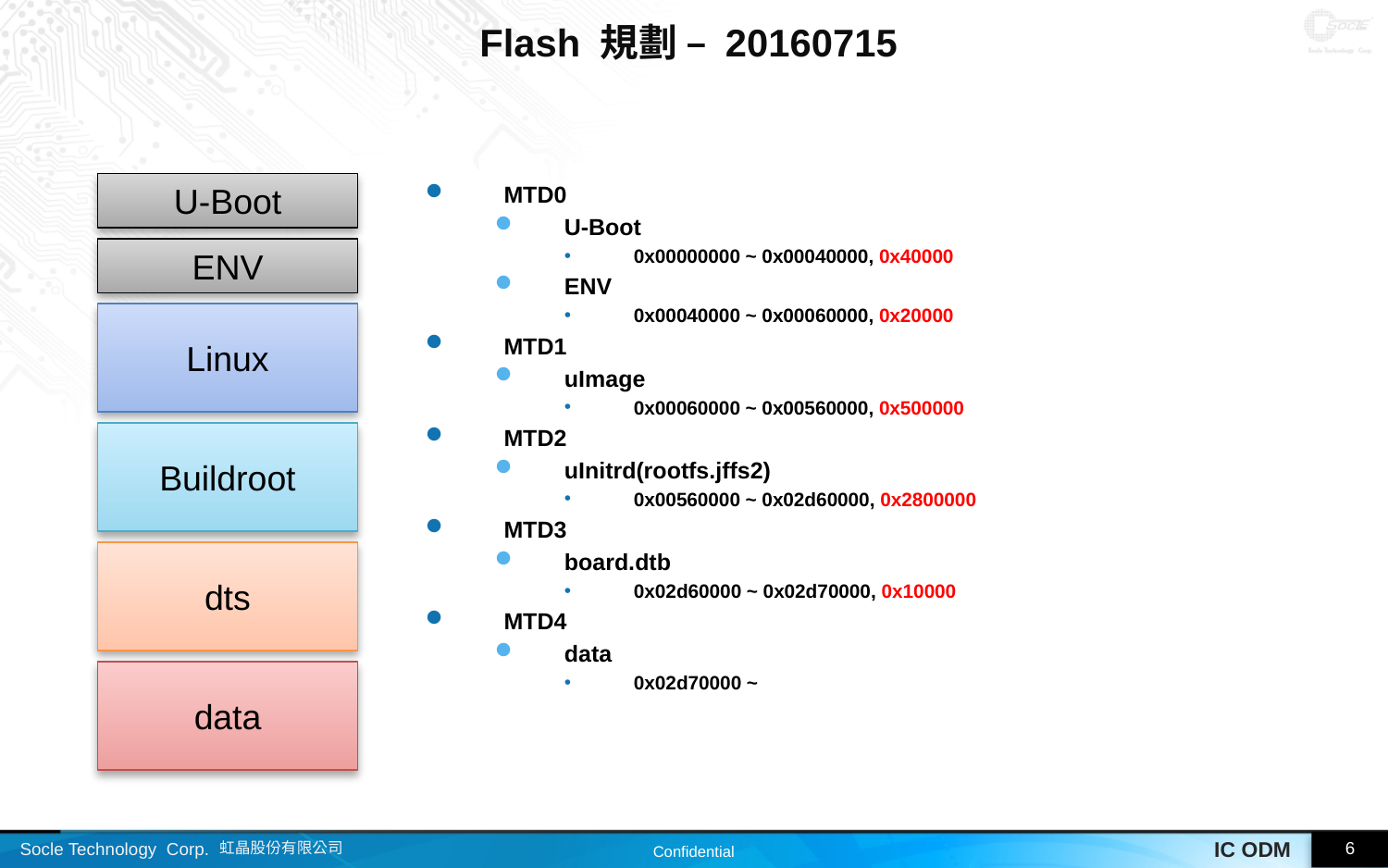

# Flash 規劃 – 20160715
U-Boot
MTD0
U-Boot
0x00000000 ~ 0x00040000, 0x40000
ENV
0x00040000 ~ 0x00060000, 0x20000
MTD1
uImage
0x00060000 ~ 0x00560000, 0x500000
MTD2
uInitrd(rootfs.jffs2)
0x00560000 ~ 0x02d60000, 0x2800000
MTD3
board.dtb
0x02d60000 ~ 0x02d70000, 0x10000
MTD4
data
0x02d70000 ~
ENV
Linux
Buildroot
dts
data